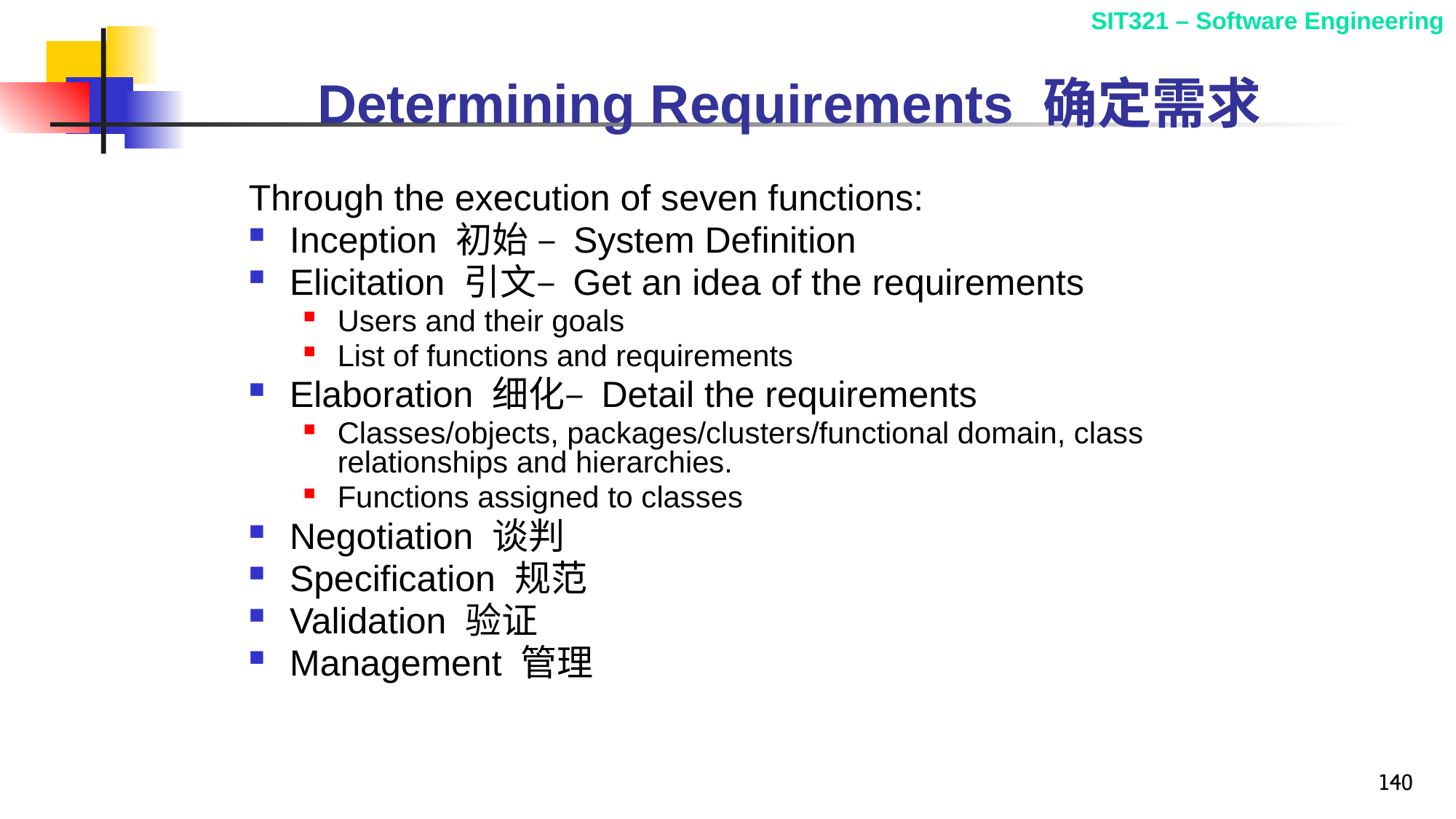

# Determining Requirements 确定需求
Through the execution of seven functions:
Inception 初始 – System Definition
Elicitation 引文– Get an idea of the requirements
Users and their goals
List of functions and requirements
Elaboration 细化– Detail the requirements
Classes/objects, packages/clusters/functional domain, class relationships and hierarchies.
Functions assigned to classes
Negotiation 谈判
Specification 规范
Validation 验证
Management 管理
140